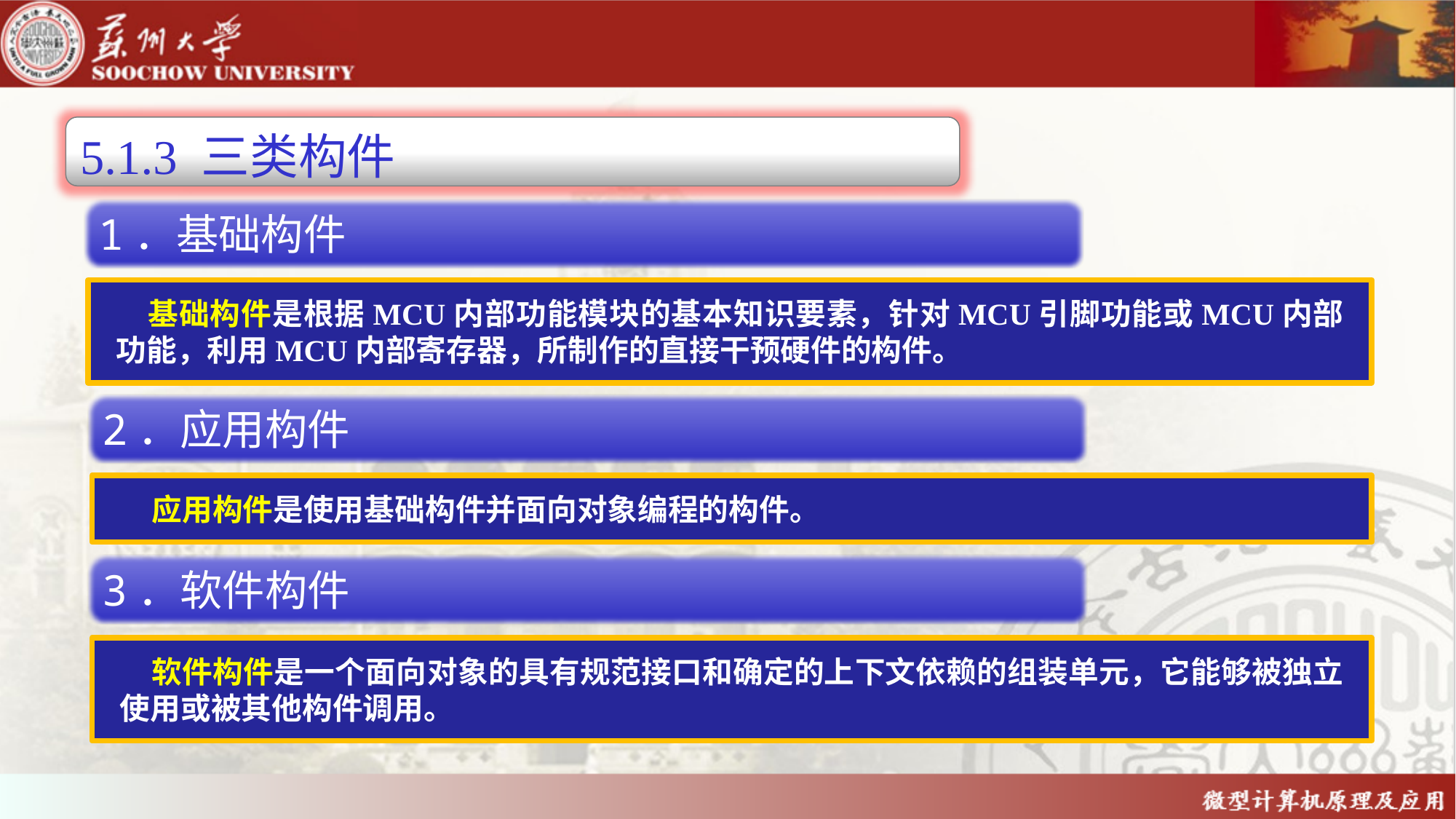

5.1.3 三类构件
1．基础构件
基础构件是根据MCU内部功能模块的基本知识要素，针对MCU引脚功能或MCU内部功能，利用MCU内部寄存器，所制作的直接干预硬件的构件。
2．应用构件
应用构件是使用基础构件并面向对象编程的构件。
3．软件构件
软件构件是一个面向对象的具有规范接口和确定的上下文依赖的组装单元，它能够被独立使用或被其他构件调用。